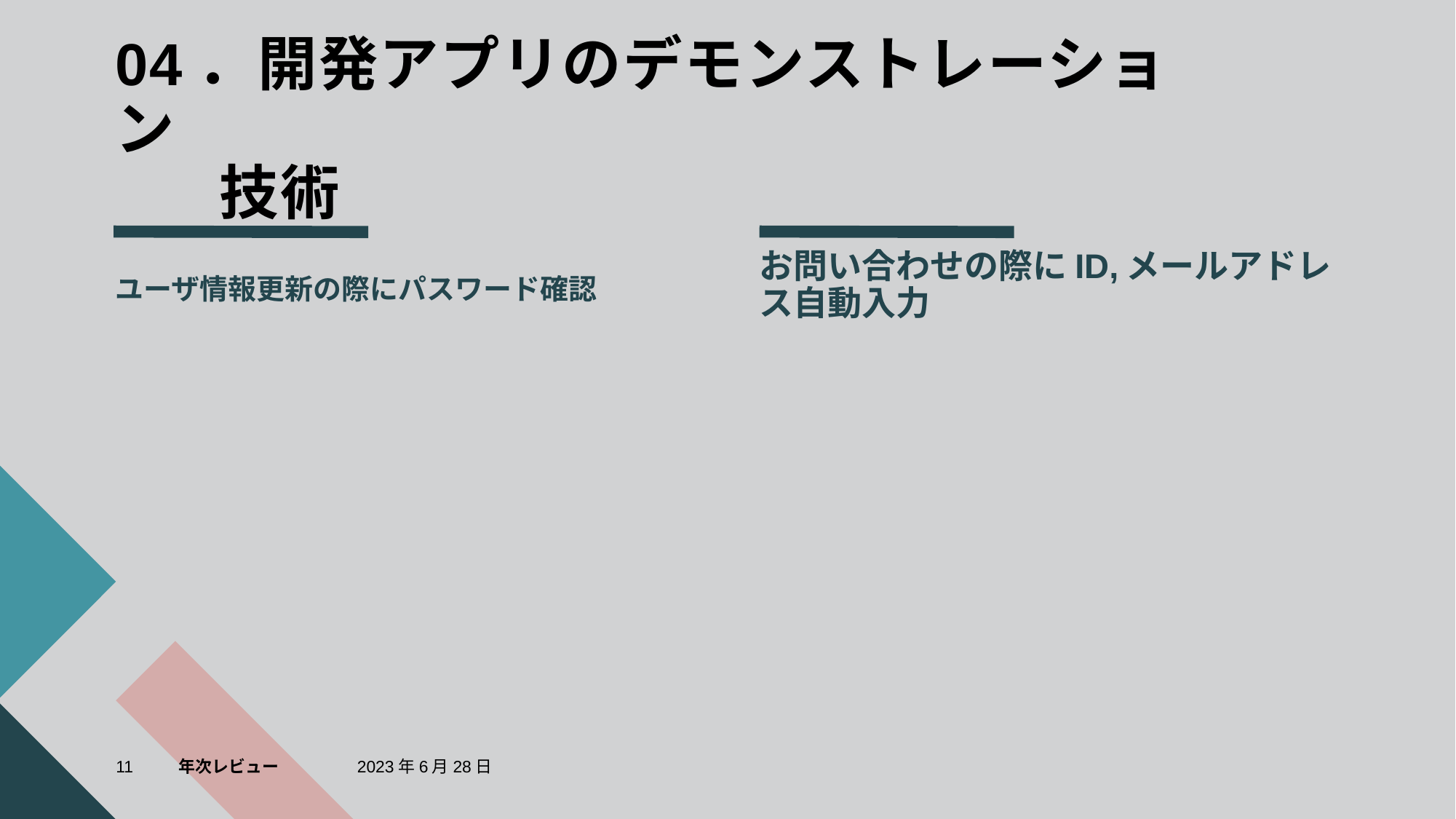

# 04．開発アプリのデモンストレーション 技術
お問い合わせの際にID,メールアドレス自動入力
ユーザ情報更新の際にパスワード確認

11
年次レビュー
2023年6月28日